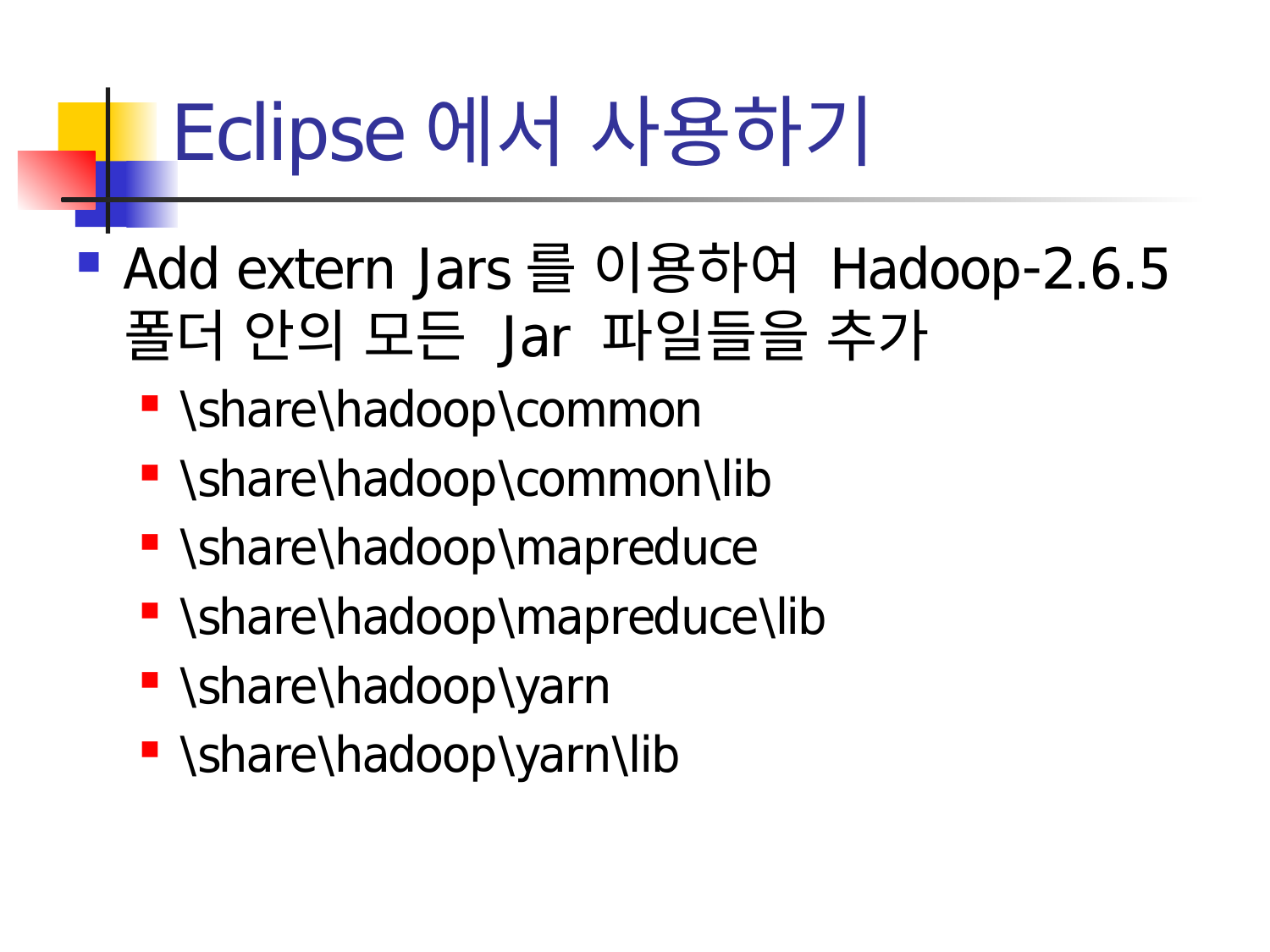

# Eclipse에서 사용하기
Add extern Jars를 이용하여 Hadoop-2.6.5 폴더 안의 모든 Jar 파일들을 추가
\share\hadoop\common
\share\hadoop\common\lib
\share\hadoop\mapreduce
\share\hadoop\mapreduce\lib
\share\hadoop\yarn
\share\hadoop\yarn\lib